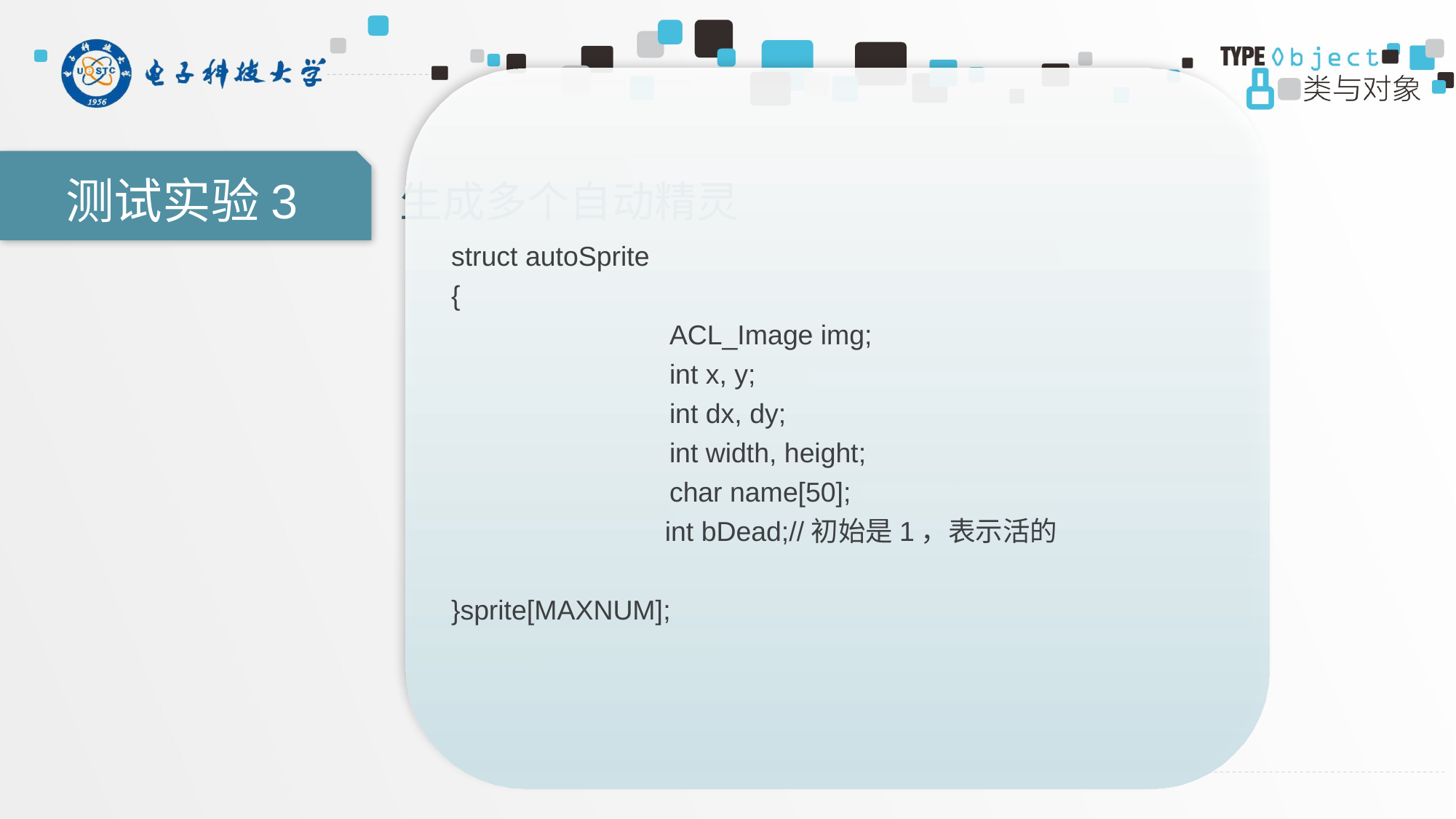

struct autoSprite
{
		ACL_Image img;
		int x, y;
		int dx, dy;
		int width, height;
		char name[50];
                            int bDead;//初始是1，表示活的

}sprite[MAXNUM];
测试实验3
生成多个自动精灵